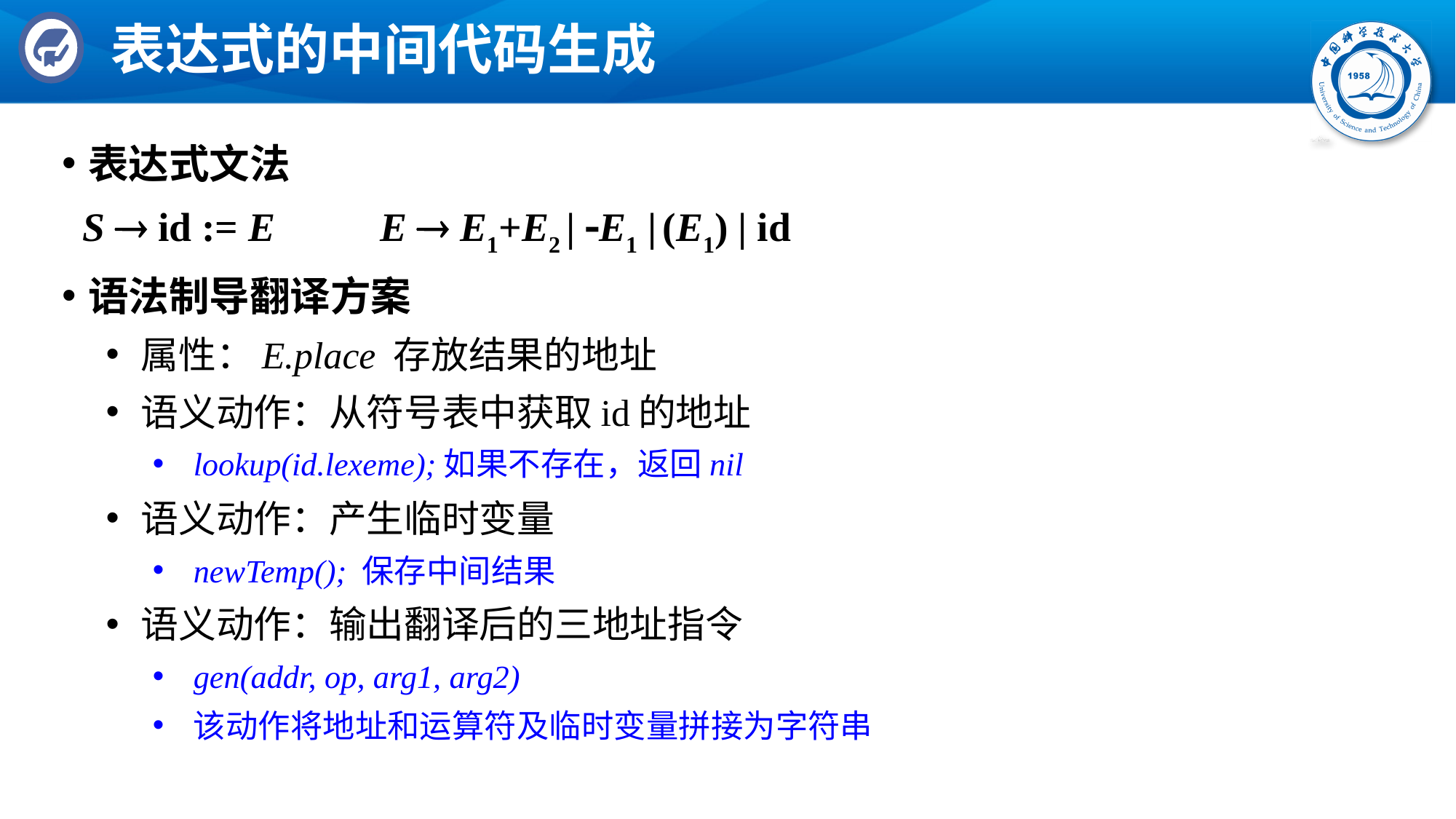

# 表达式的中间代码生成
表达式文法
  S → id := E 	E → E1+E2 | −E1 | (E1) | id
语法制导翻译方案
属性：E.place 存放结果的地址
语义动作：从符号表中获取id的地址
lookup(id.lexeme);如果不存在，返回nil
语义动作：产生临时变量
newTemp(); 保存中间结果
语义动作：输出翻译后的三地址指令
gen(addr, op, arg1, arg2)
该动作将地址和运算符及临时变量拼接为字符串